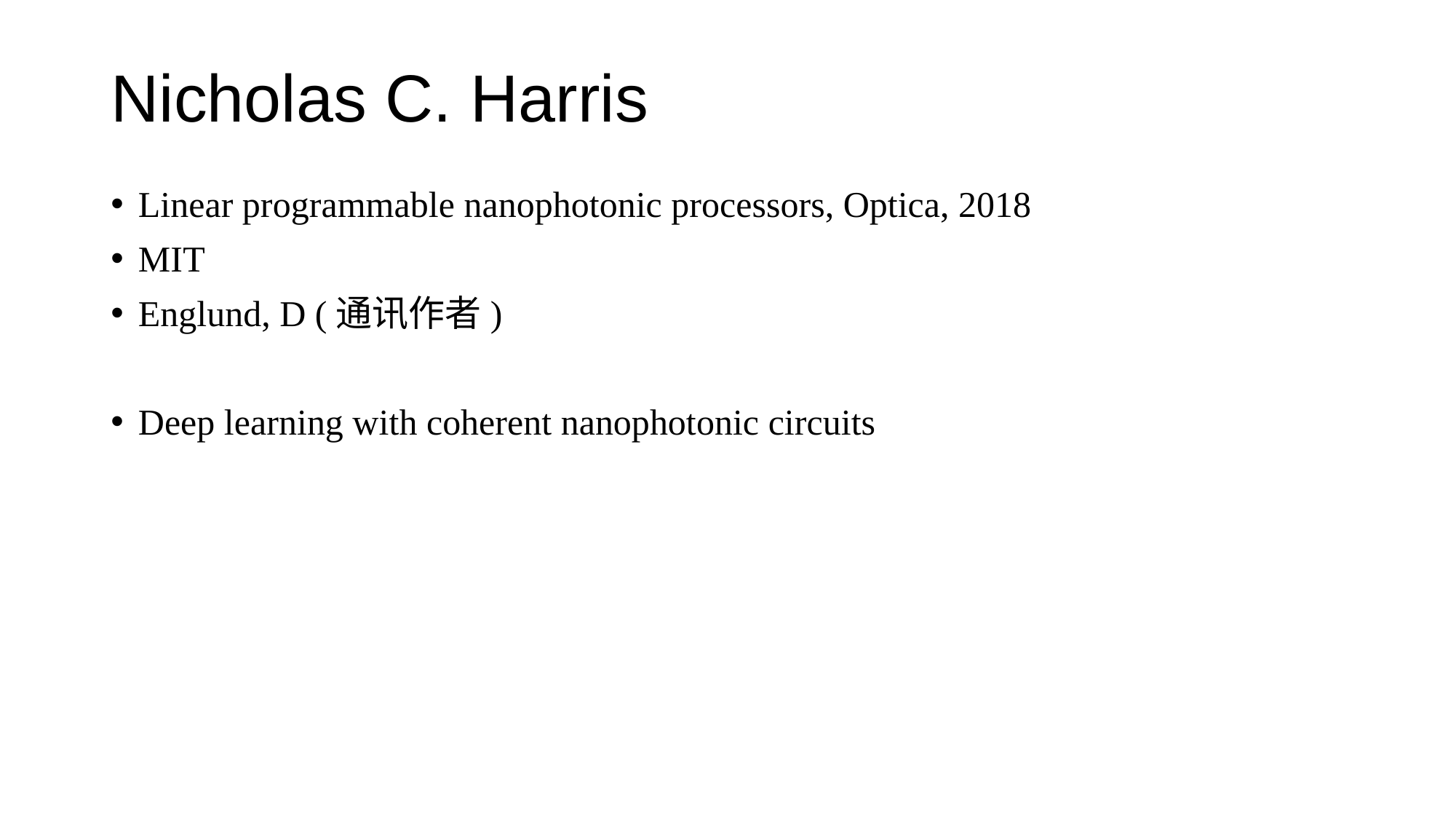

# Nicholas C. Harris
Linear programmable nanophotonic processors, Optica, 2018
MIT
Englund, D (通讯作者)

Deep learning with coherent nanophotonic circuits